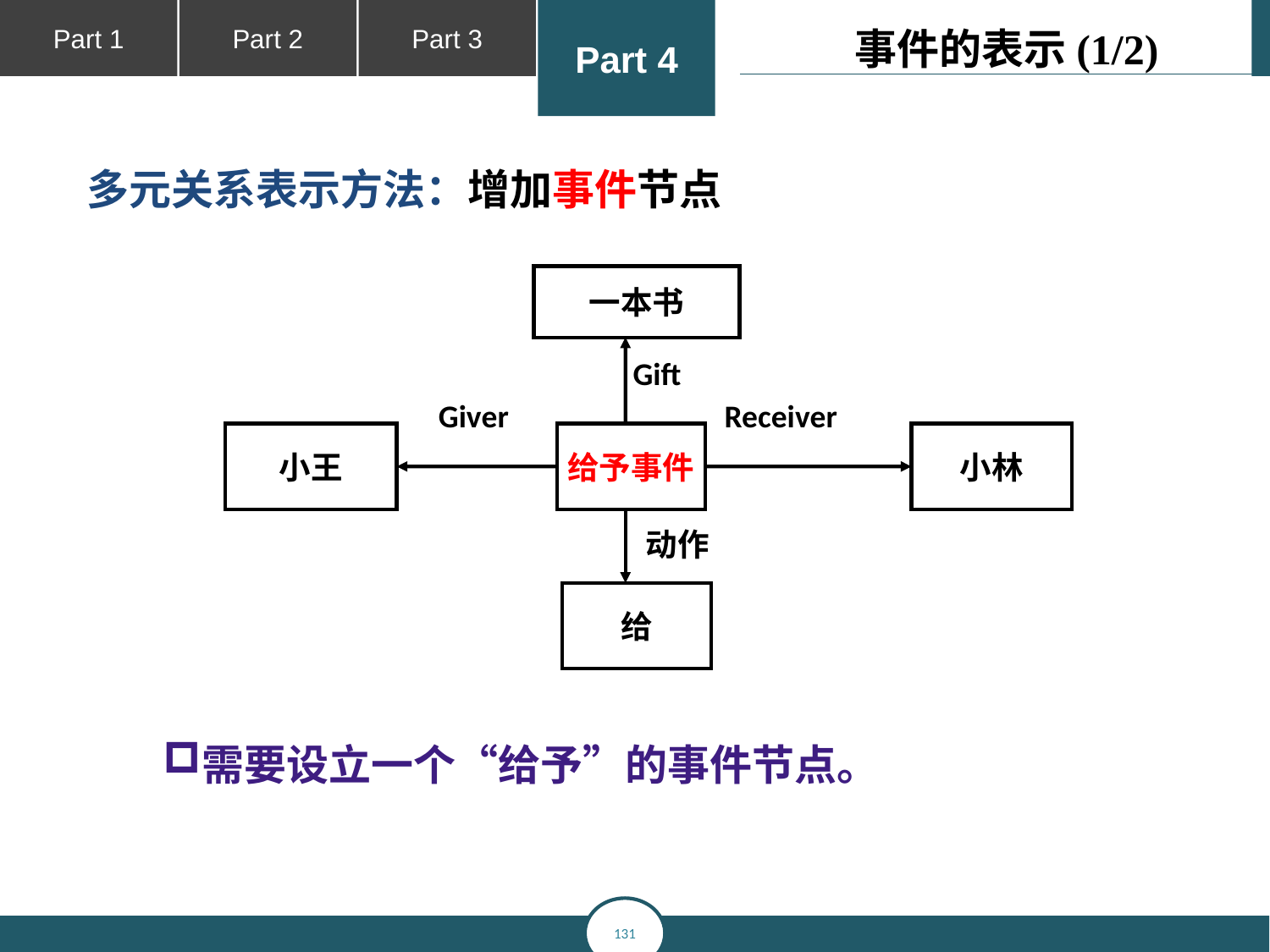

事件的表示(1/2)
多元关系表示方法：增加事件节点
一本书

Gift
Giver
Receiver
小王
给予事件
小林

动作
给
需要设立一个“给予”的事件节点。